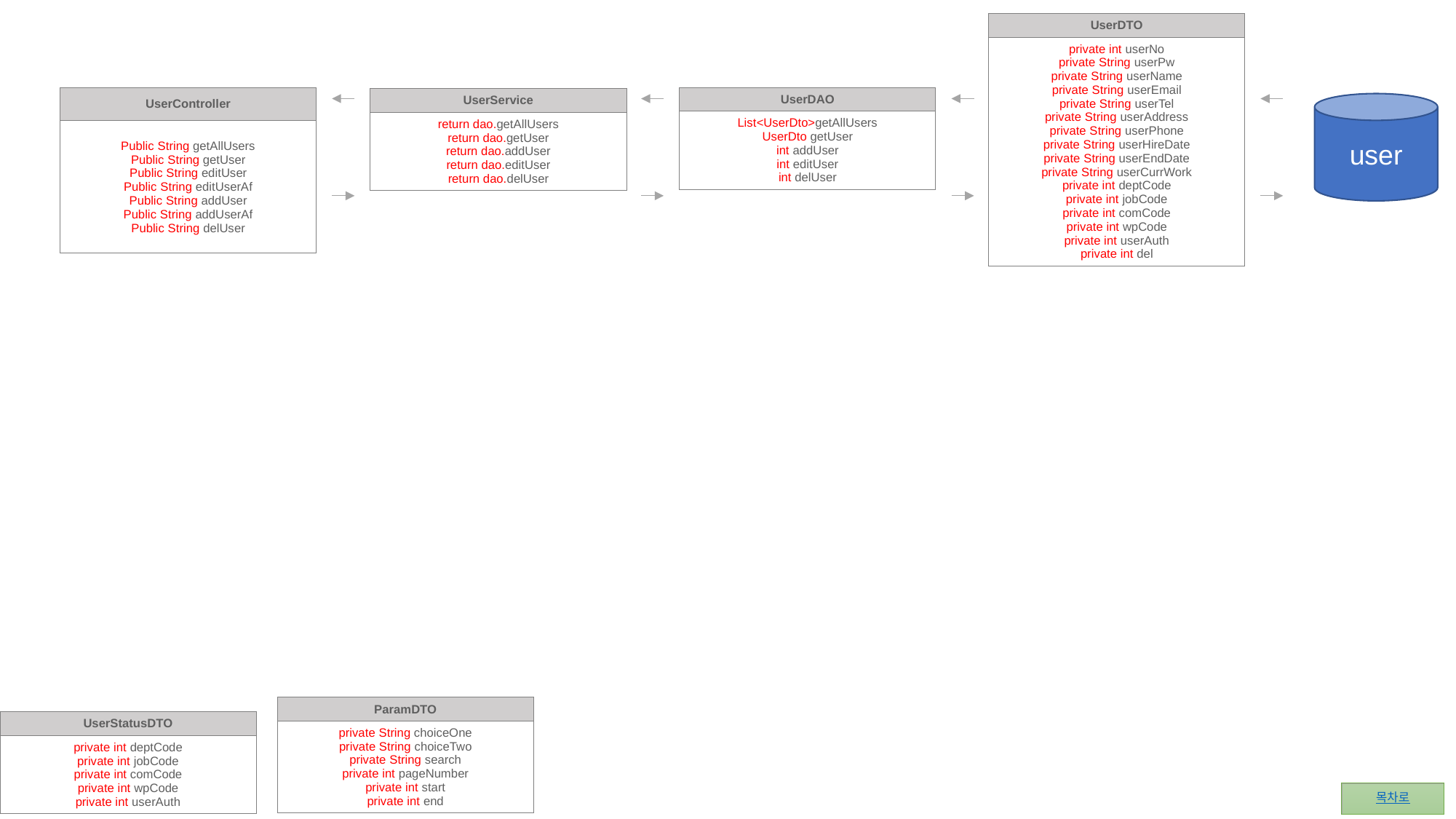

| UserDTO |
| --- |
| private int userNo private String userPw private String userName private String userEmail private String userTel private String userAddress private String userPhone private String userHireDate private String userEndDate private String userCurrWork private int deptCode private int jobCode private int comCode private int wpCode private int userAuth private int del |
| UserController |
| --- |
| Public String getAllUsers Public String getUser Public String editUser Public String editUserAf Public String addUser Public String addUserAf Public String delUser |
| UserDAO |
| --- |
| List<UserDto>getAllUsers UserDto getUser int addUser int editUser int delUser |
| UserService |
| --- |
| return dao.getAllUsers return dao.getUser return dao.addUser return dao.editUser return dao.delUser |
user
| ParamDTO |
| --- |
| private String choiceOne private String choiceTwo private String search private int pageNumber private int start private int end |
| UserStatusDTO |
| --- |
| private int deptCode private int jobCode private int comCode private int wpCode private int userAuth |
목차로